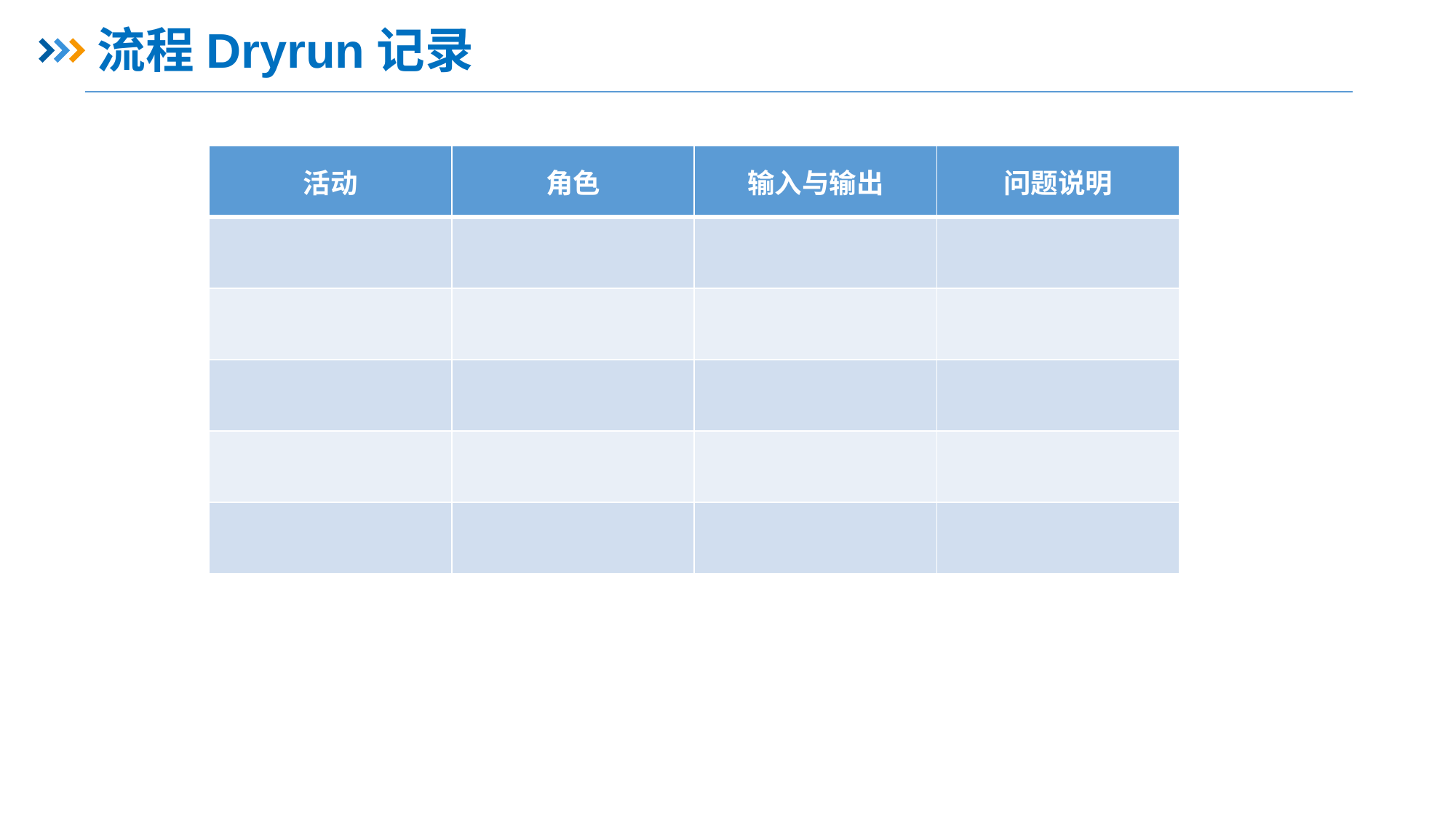

# 流程Dryrun记录
| 活动 | 角色 | 输入与输出 | 问题说明 |
| --- | --- | --- | --- |
|  |  |  |  |
|  |  |  |  |
|  |  |  |  |
|  |  |  |  |
|  |  |  |  |